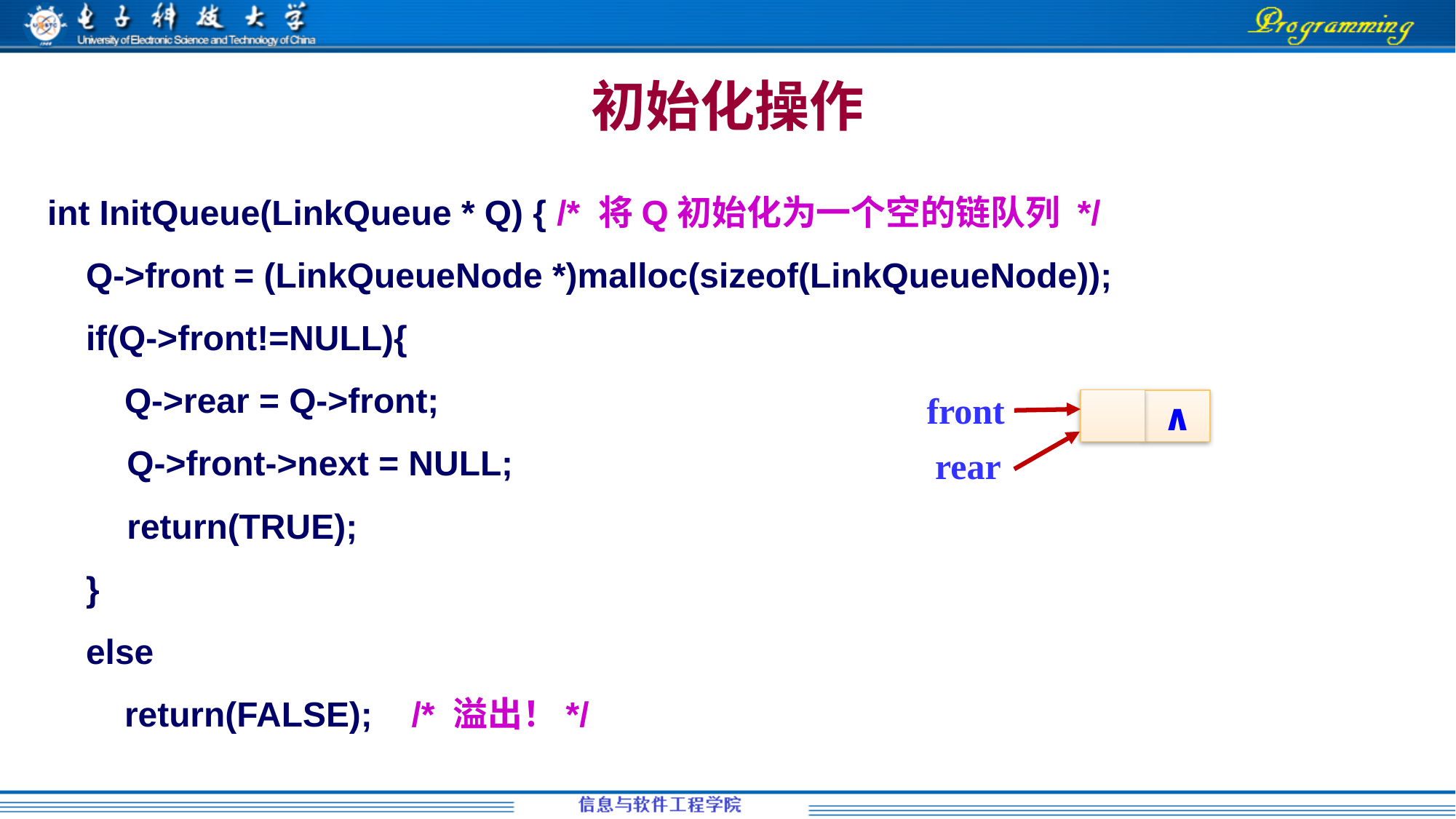

# 初始化操作
int InitQueue(LinkQueue * Q) { /* 将Q初始化为一个空的链队列 */
    Q->front = (LinkQueueNode *)malloc(sizeof(LinkQueueNode));
    if(Q->front!=NULL){
        Q->rear = Q->front;
	    Q->front->next = NULL;
 	    return(TRUE);
    }
    else
        return(FALSE);    /* 溢出！*/
front

∧
rear